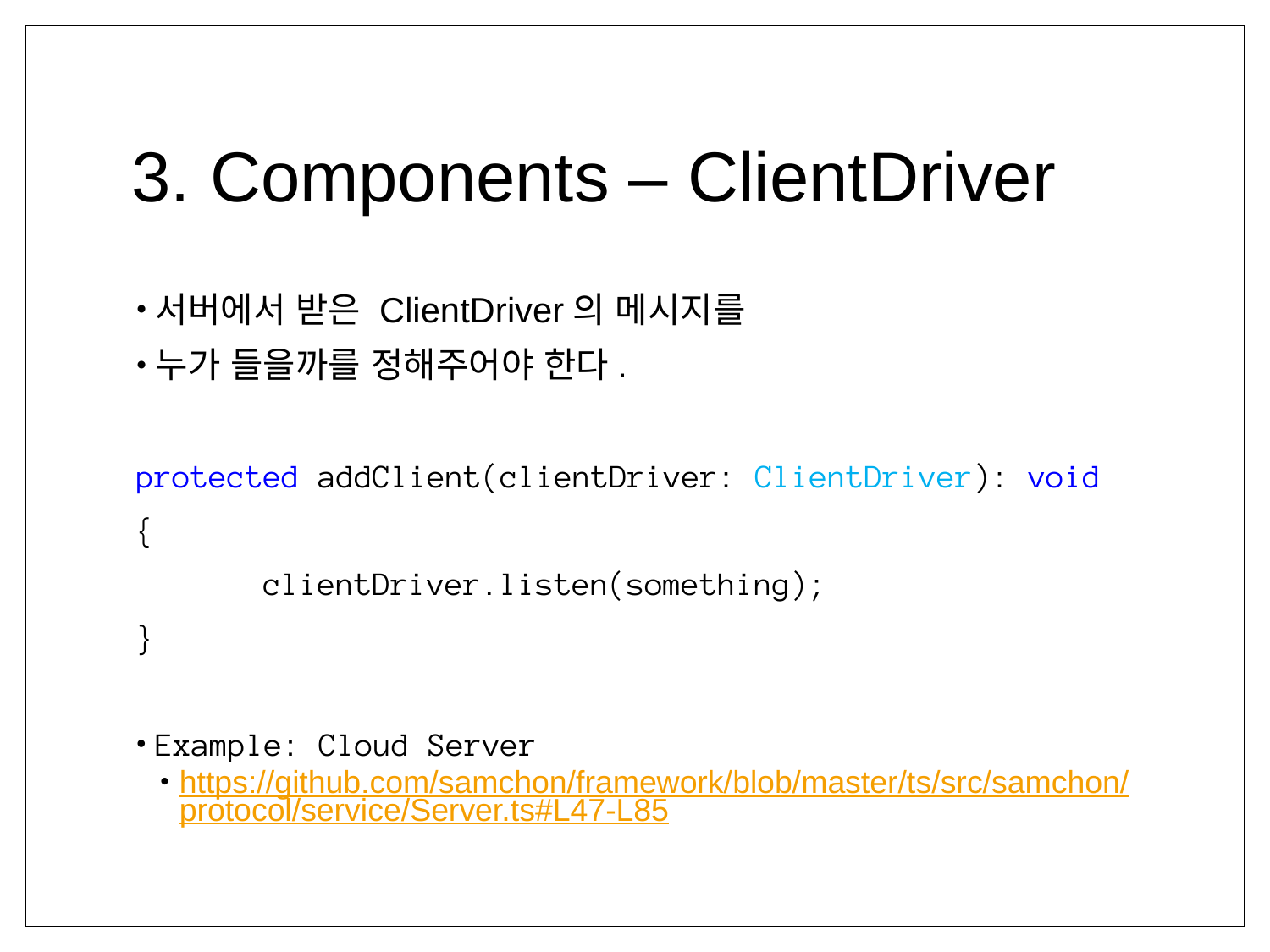

# 3. Components – ClientDriver
서버에서 받은 ClientDriver의 메시지를
누가 들을까를 정해주어야 한다.

protected addClient(clientDriver: ClientDriver): void
{
	clientDriver.listen(something);
}

Example: Cloud Server
https://github.com/samchon/framework/blob/master/ts/src/samchon/protocol/service/Server.ts#L47-L85